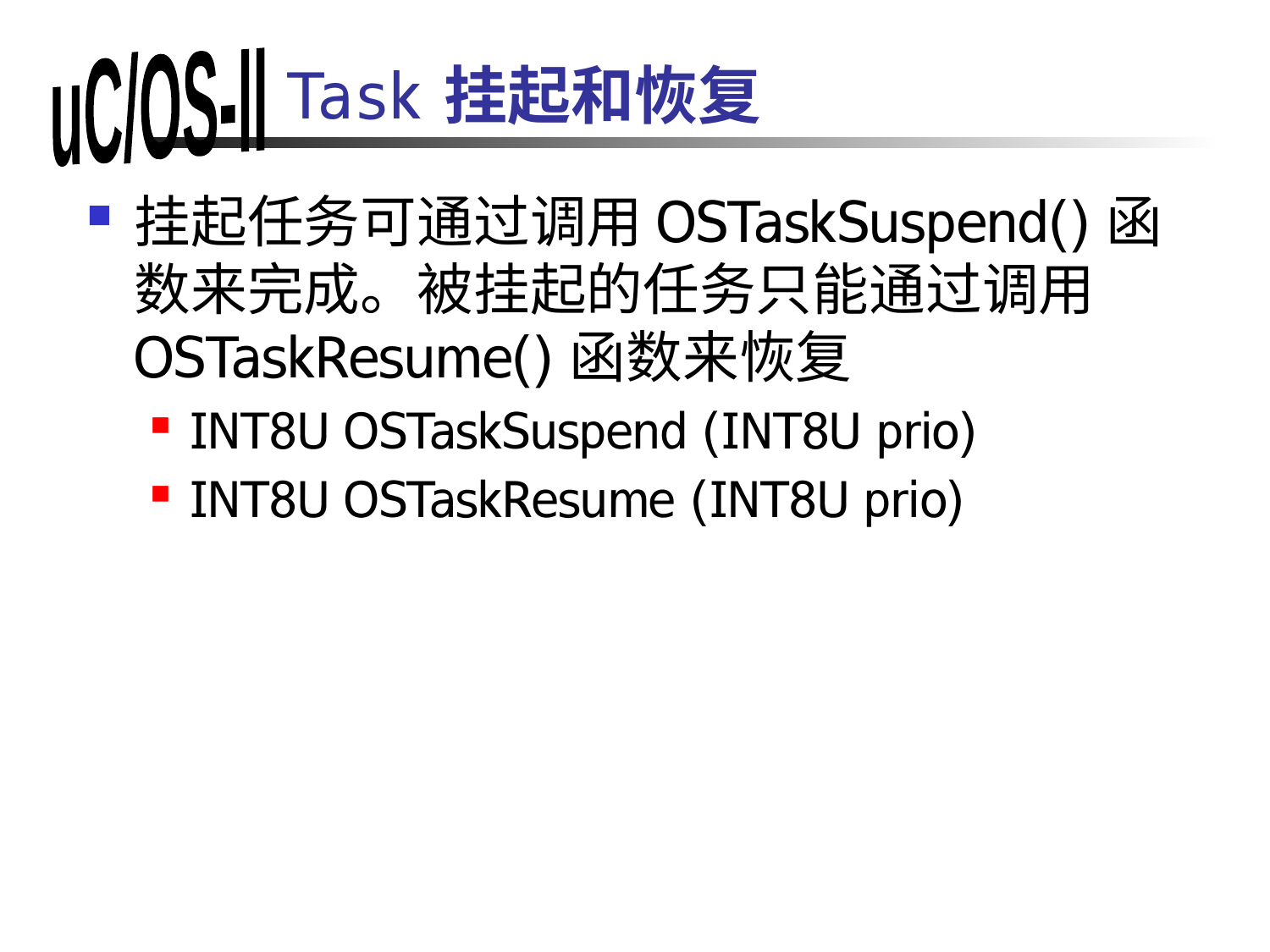

# Task挂起和恢复
挂起任务可通过调用OSTaskSuspend()函数来完成。被挂起的任务只能通过调用OSTaskResume()函数来恢复
INT8U OSTaskSuspend (INT8U prio)
INT8U OSTaskResume (INT8U prio)